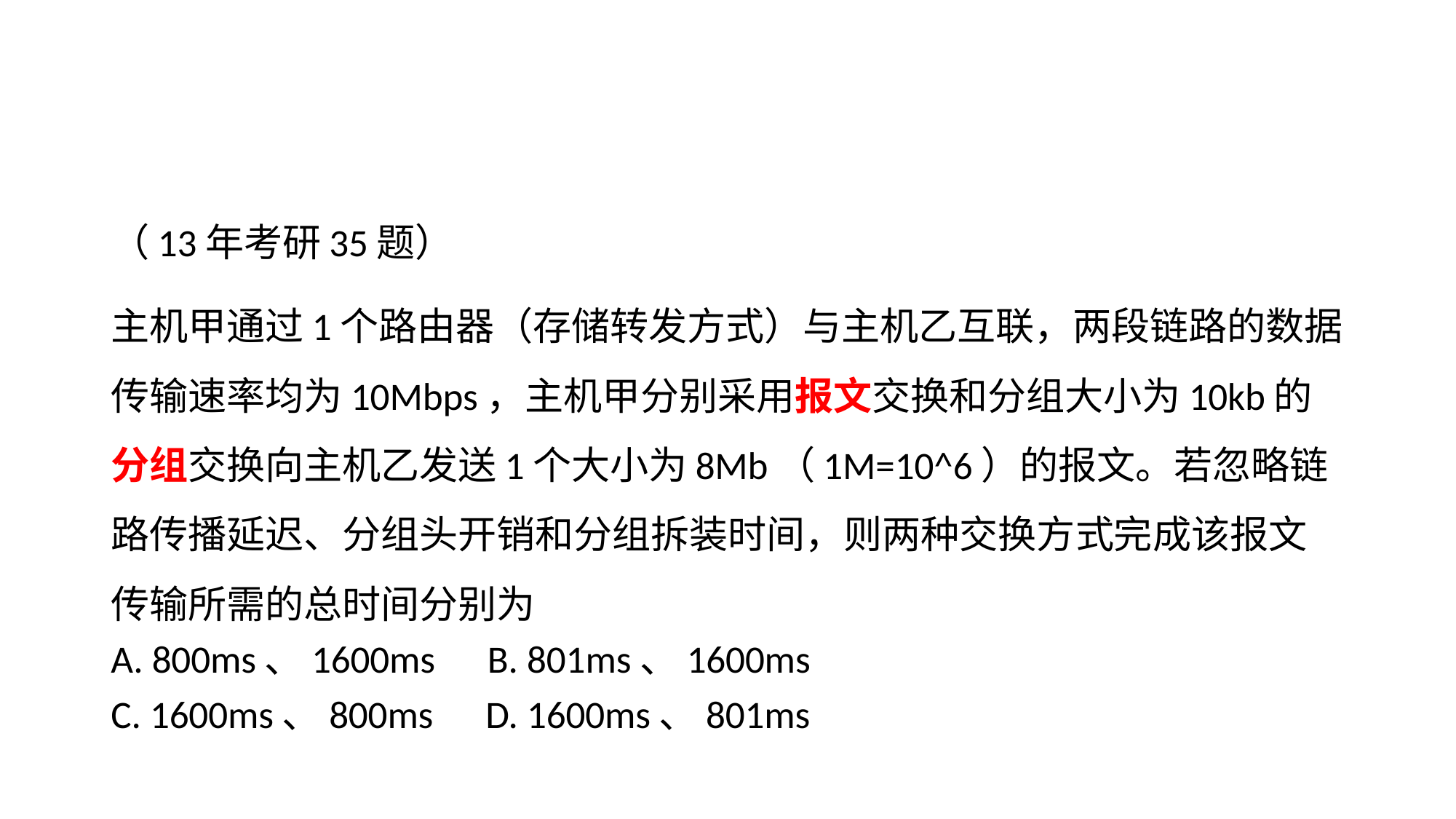

#
（13年考研35题）
主机甲通过1个路由器（存储转发方式）与主机乙互联，两段链路的数据传输速率均为10Mbps，主机甲分别采用报文交换和分组大小为10kb的分组交换向主机乙发送1个大小为8Mb（1M=10^6）的报文。若忽略链路传播延迟、分组头开销和分组拆装时间，则两种交换方式完成该报文传输所需的总时间分别为
A. 800ms、1600ms      B. 801ms、1600ms
C. 1600ms、800ms      D. 1600ms、801ms